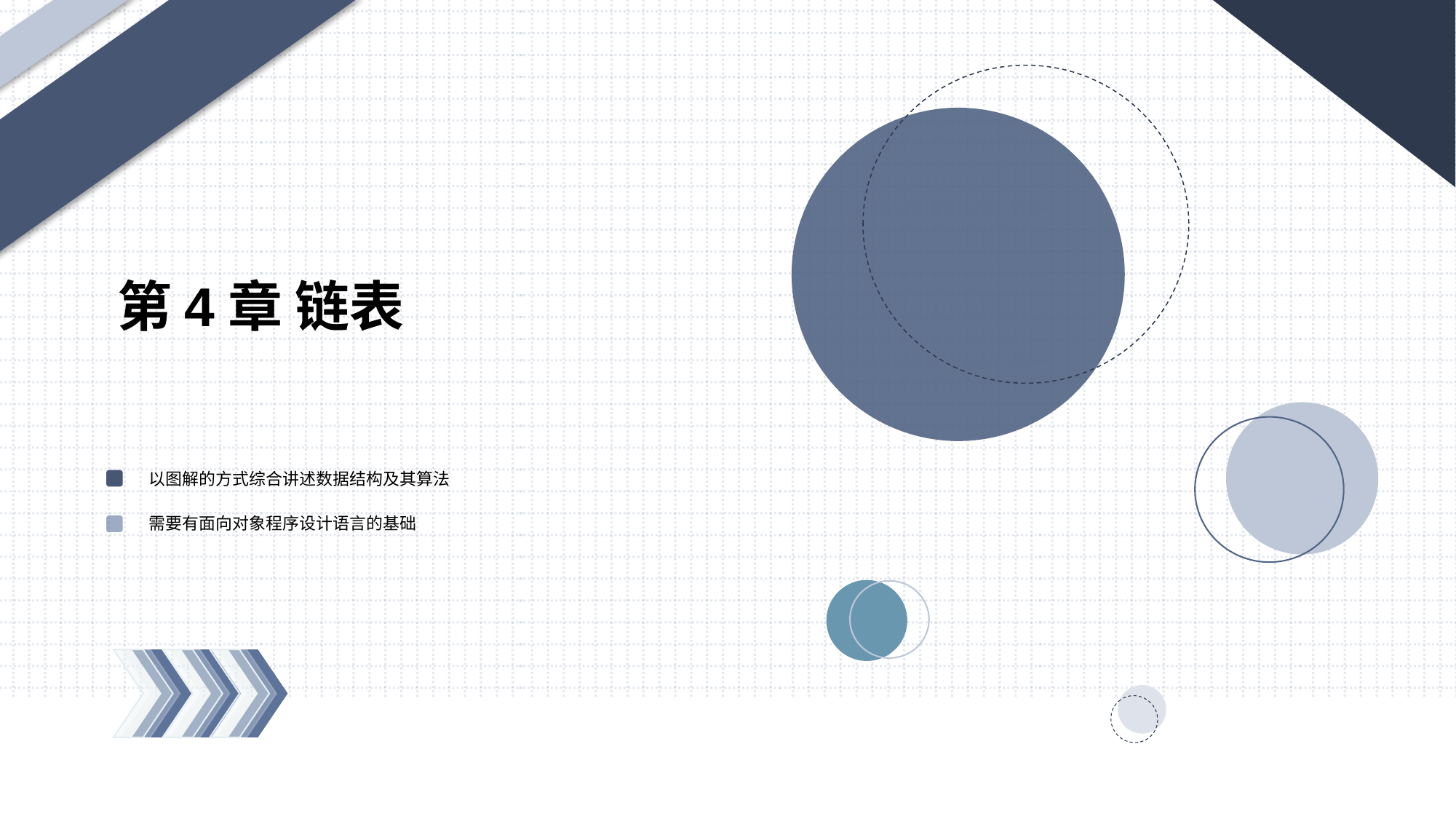

# 第4章 链表
以图解的方式综合讲述数据结构及其算法
需要有面向对象程序设计语言的基础